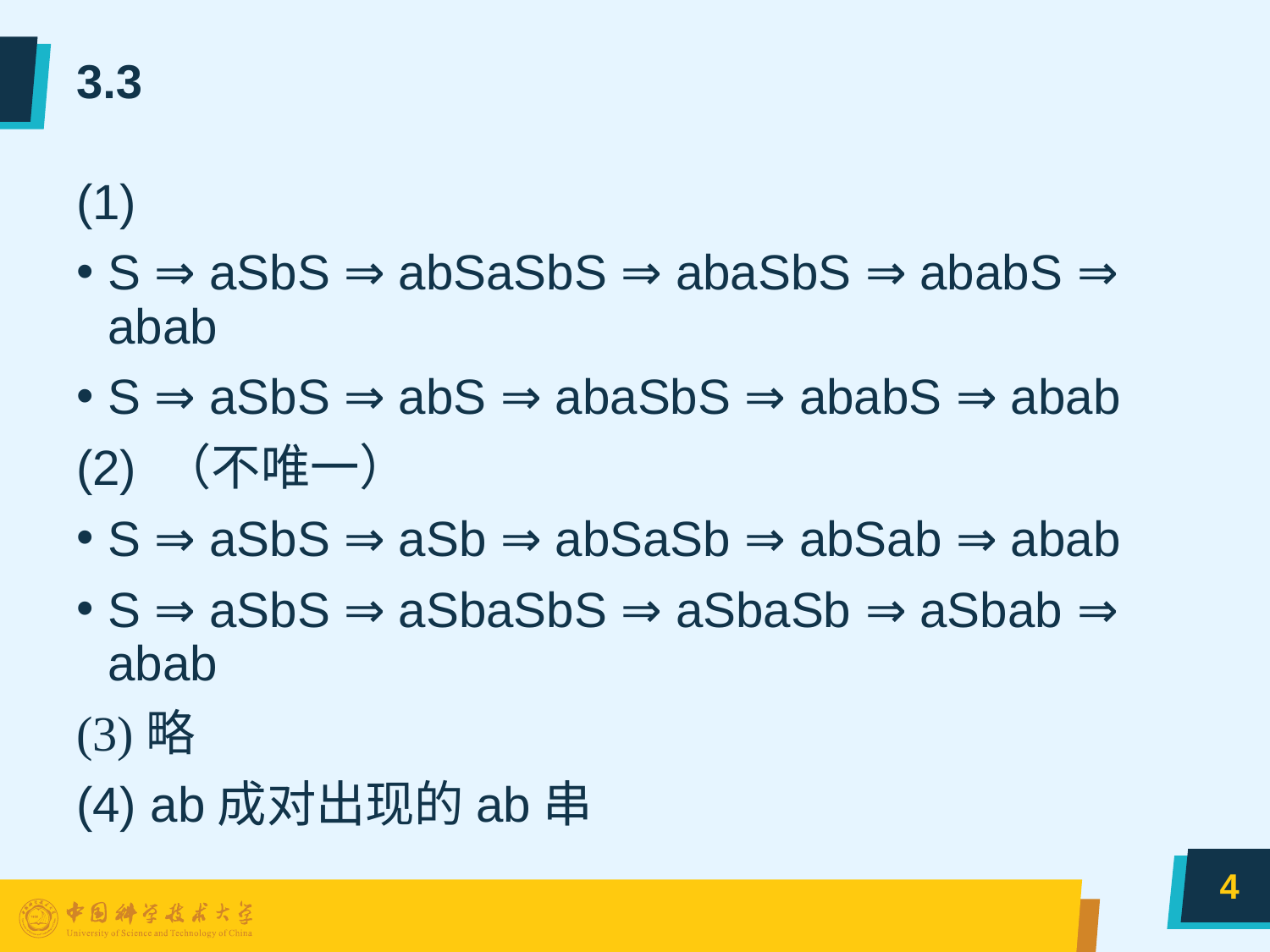

# 3.3
(1)
S ⇒ aSbS ⇒ abSaSbS ⇒ abaSbS ⇒ ababS ⇒ abab
S ⇒ aSbS ⇒ abS ⇒ abaSbS ⇒ ababS ⇒ abab
(2) （不唯一）
S ⇒ aSbS ⇒ aSb ⇒ abSaSb ⇒ abSab ⇒ abab
S ⇒ aSbS ⇒ aSbaSbS ⇒ aSbaSb ⇒ aSbab ⇒ abab
(3)略
(4) ab成对出现的ab串
4